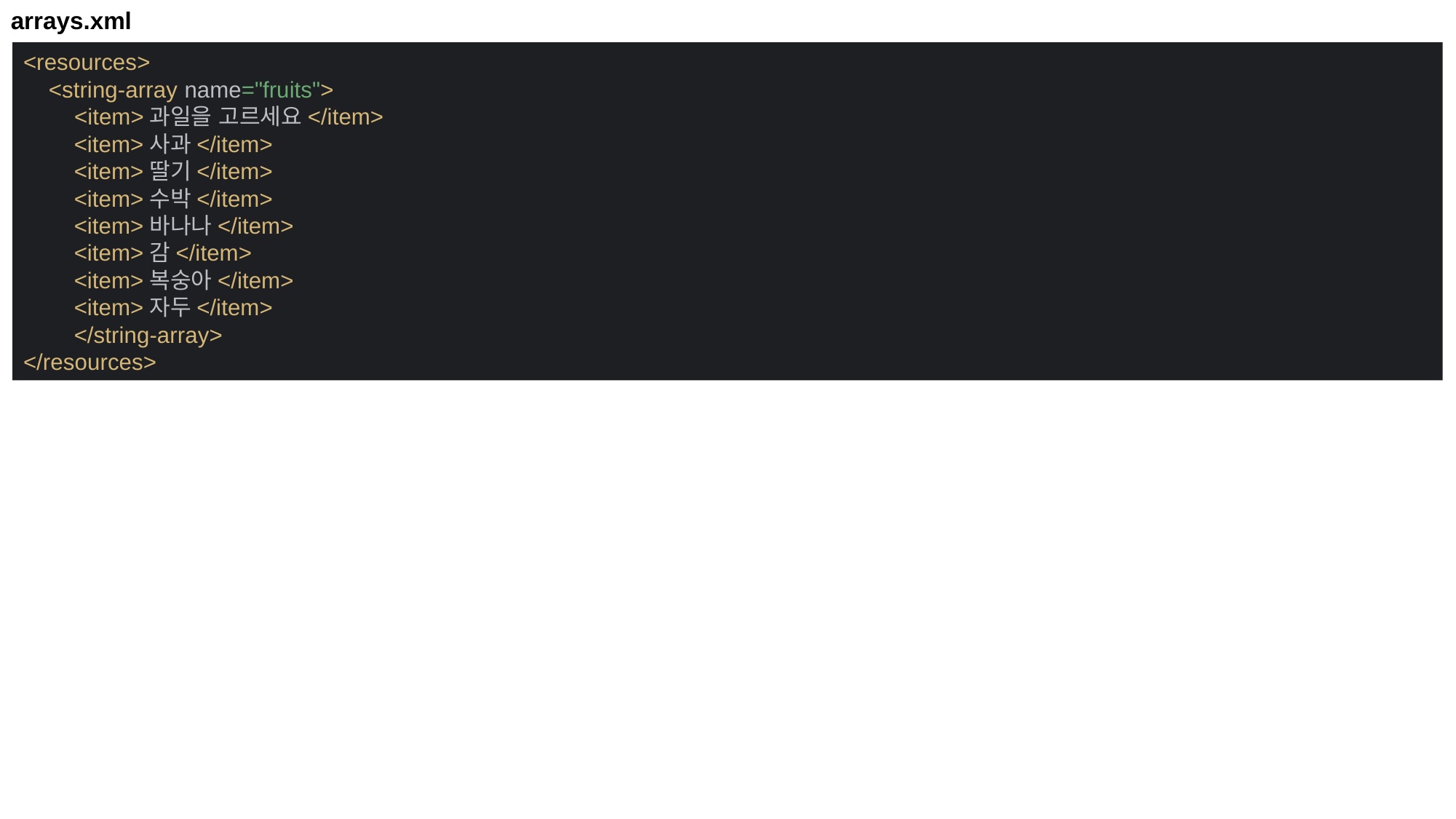

arrays.xml
<resources>
    <string-array name="fruits">
        <item>과일을 고르세요</item>
        <item>사과</item>
        <item>딸기</item>
        <item>수박</item>
        <item>바나나</item>
        <item>감</item>
        <item>복숭아</item>
        <item>자두</item>
        </string-array>
</resources>